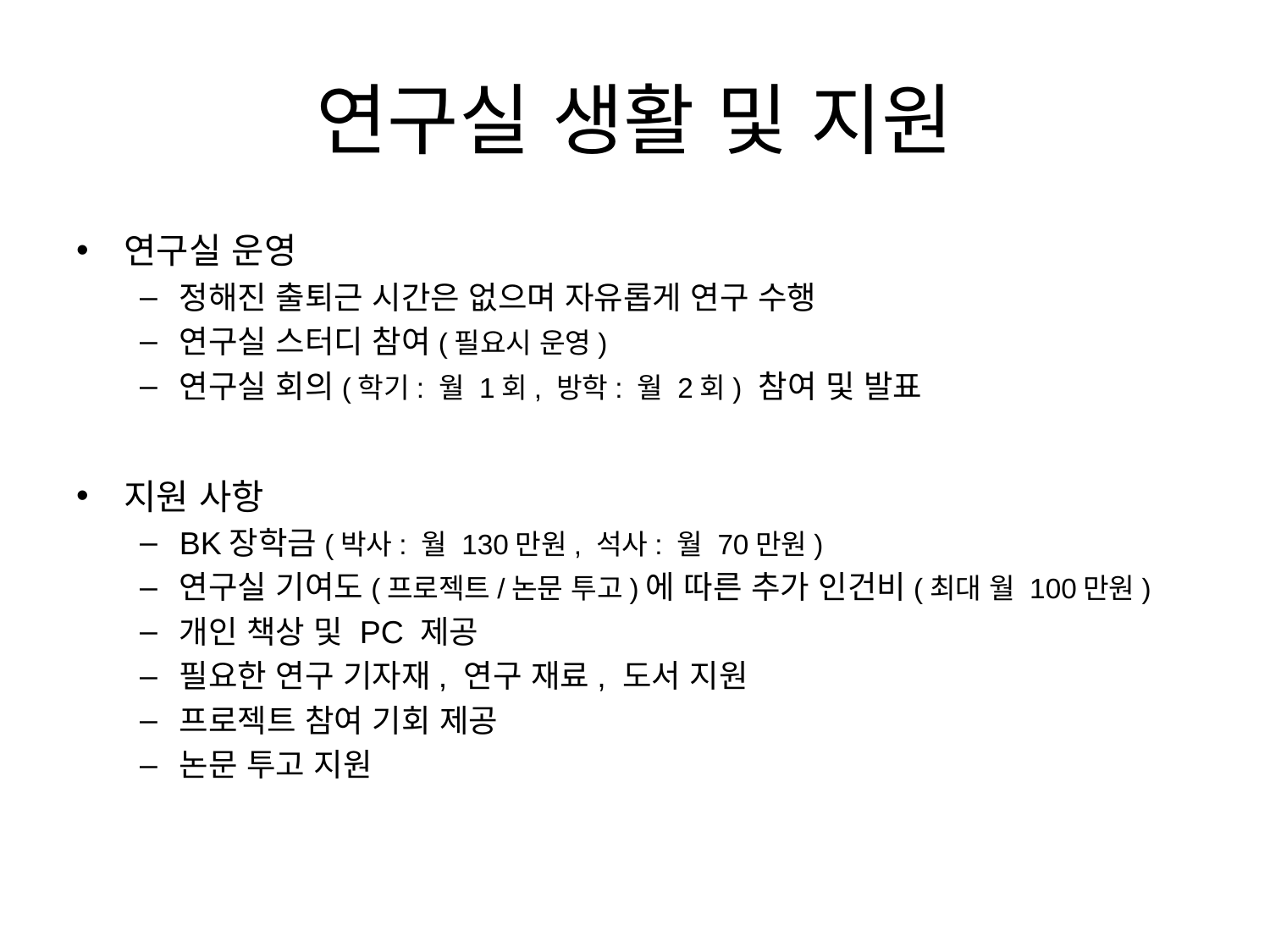

# 연구실 생활 및 지원
연구실 운영
정해진 출퇴근 시간은 없으며 자유롭게 연구 수행
연구실 스터디 참여(필요시 운영)
연구실 회의(학기: 월 1회, 방학: 월 2회) 참여 및 발표

지원 사항
BK장학금(박사: 월 130만원, 석사: 월 70만원)
연구실 기여도(프로젝트/논문 투고)에 따른 추가 인건비(최대 월 100만원)
개인 책상 및 PC 제공
필요한 연구 기자재, 연구 재료, 도서 지원
프로젝트 참여 기회 제공
논문 투고 지원